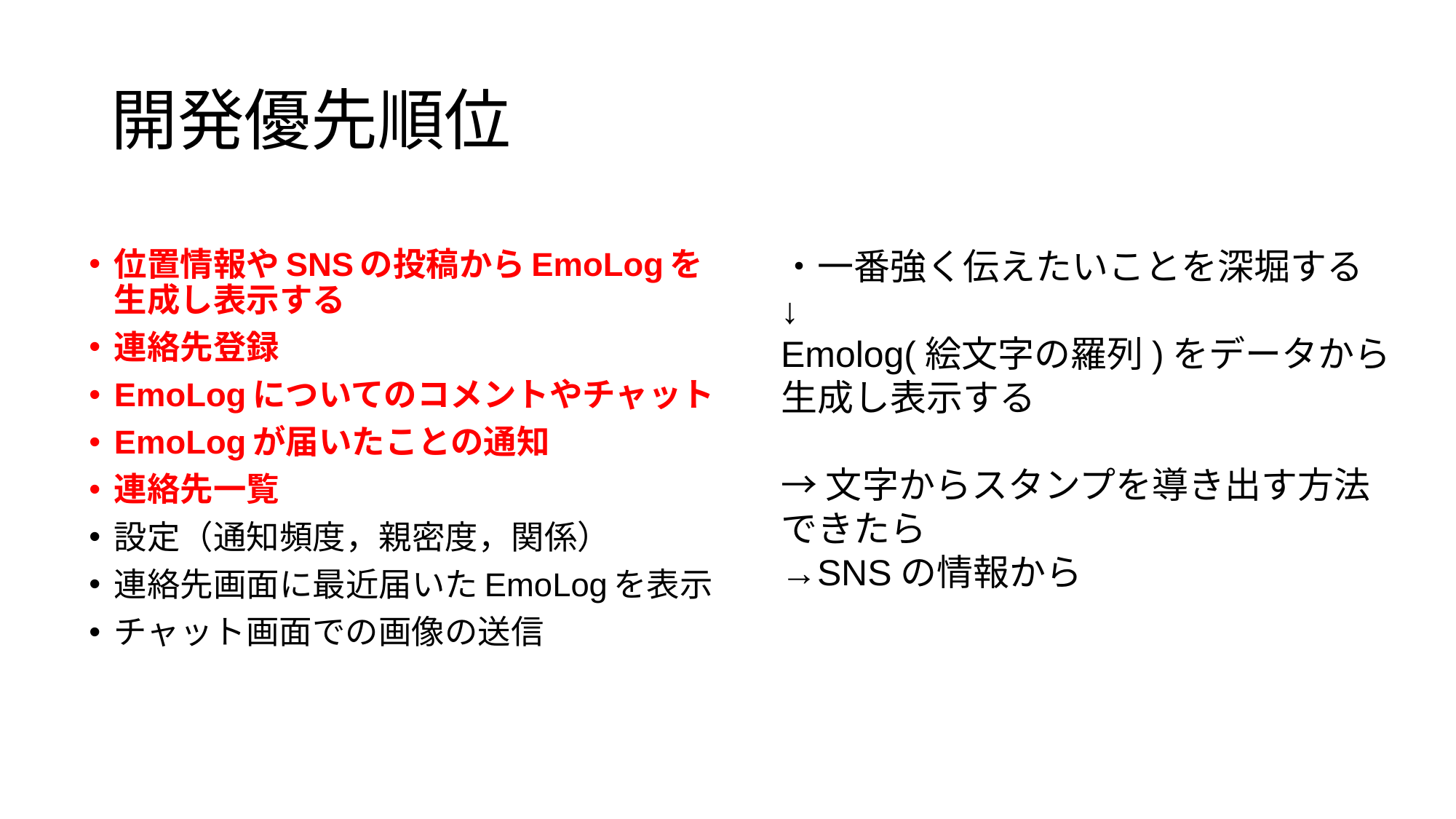

# 開発優先順位

位置情報やSNSの投稿からEmoLogを生成し表示する
連絡先登録
EmoLogについてのコメントやチャット
EmoLogが届いたことの通知
連絡先一覧
設定（通知頻度，親密度，関係）
連絡先画面に最近届いたEmoLogを表示
チャット画面での画像の送信

・一番強く伝えたいことを深堀する
↓
Emolog(絵文字の羅列)をデータから生成し表示する

→文字からスタンプを導き出す方法
できたら
→SNSの情報から